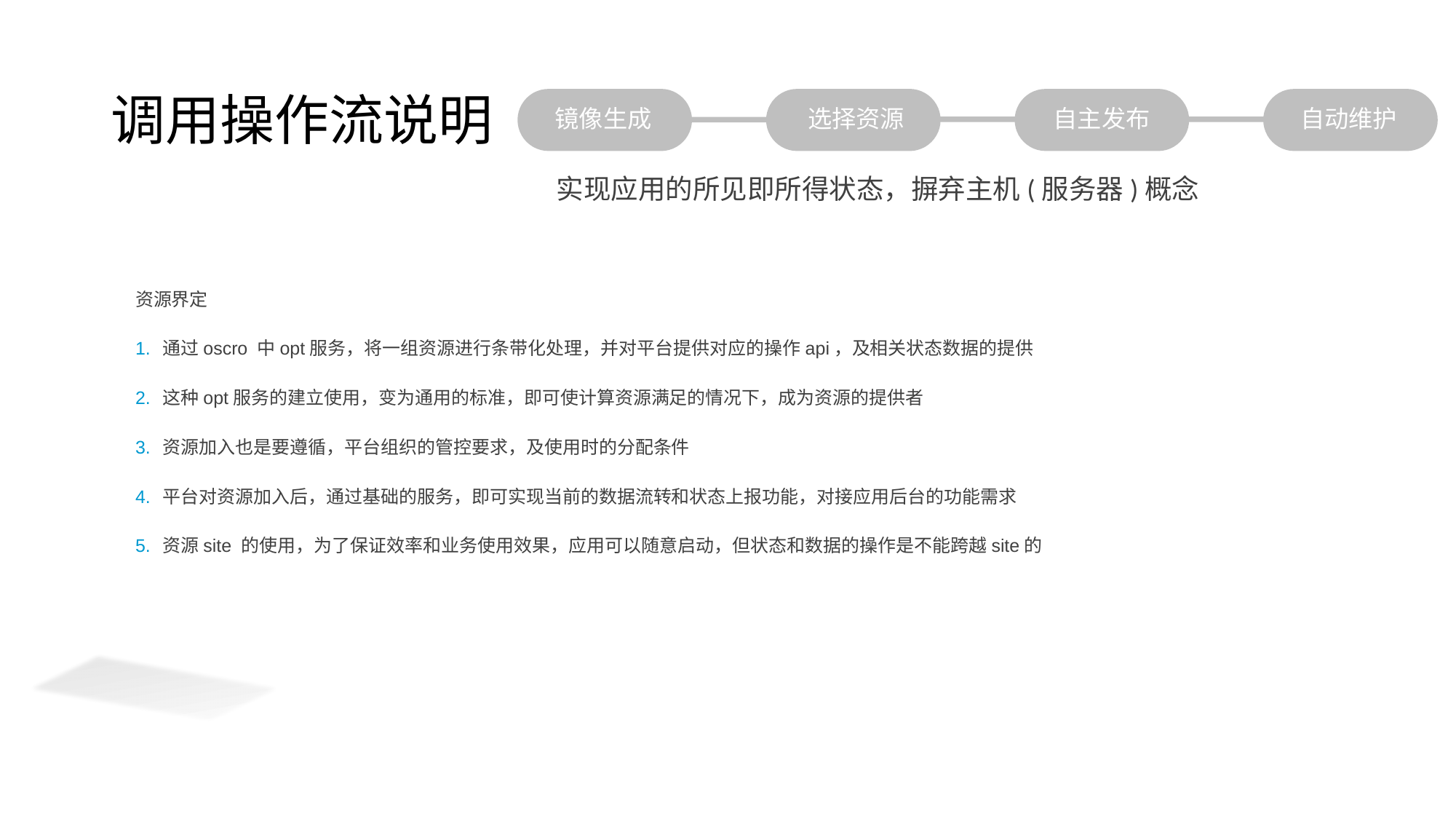

# 调用操作流说明

镜像生成

选择资源

自主发布

自动维护

实现应用的所见即所得状态，摒弃主机(服务器)概念
资源界定
通过oscro 中opt服务，将一组资源进行条带化处理，并对平台提供对应的操作api，及相关状态数据的提供
这种opt服务的建立使用，变为通用的标准，即可使计算资源满足的情况下，成为资源的提供者
资源加入也是要遵循，平台组织的管控要求，及使用时的分配条件
平台对资源加入后，通过基础的服务，即可实现当前的数据流转和状态上报功能，对接应用后台的功能需求
资源site 的使用，为了保证效率和业务使用效果，应用可以随意启动，但状态和数据的操作是不能跨越site的